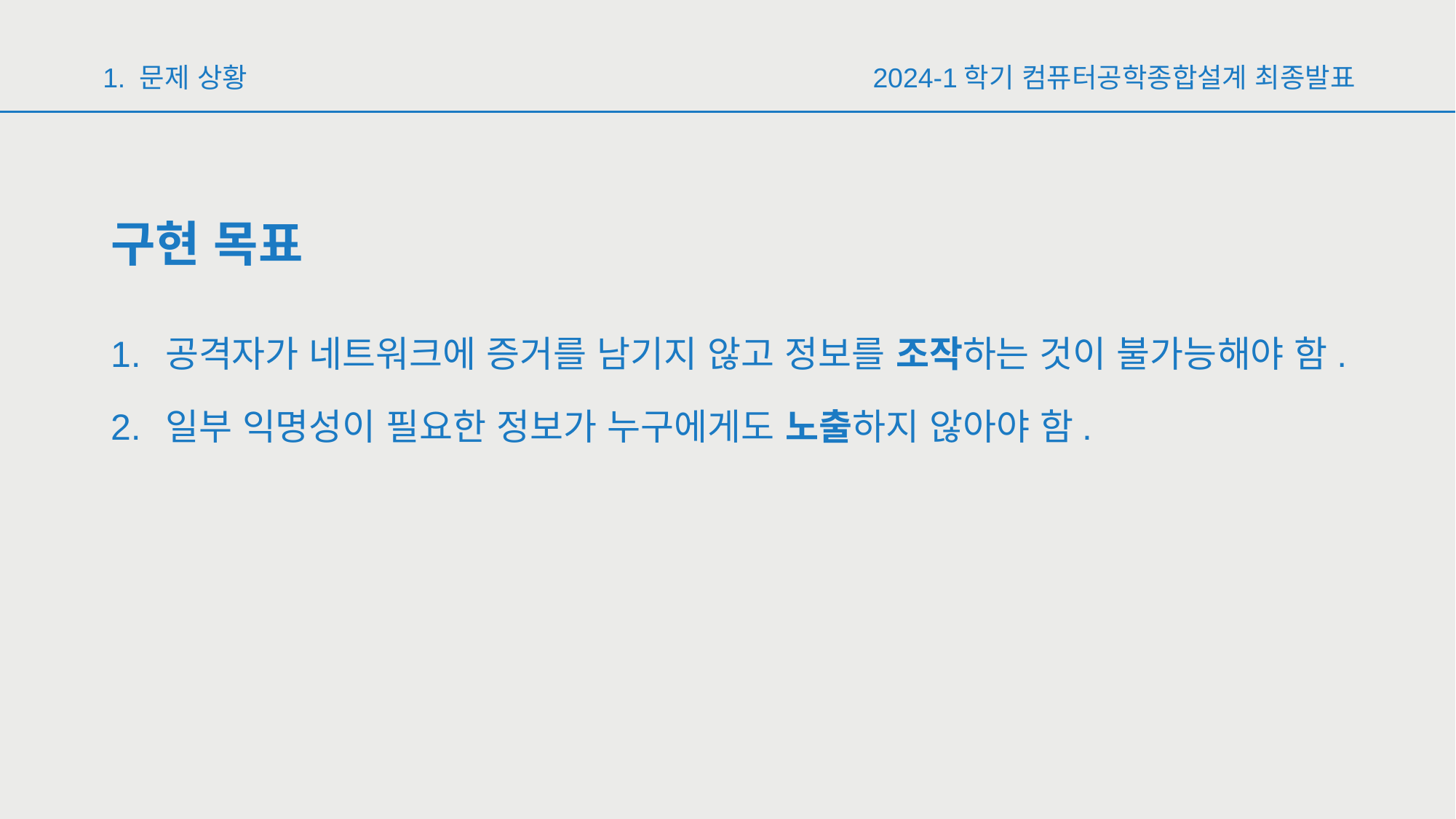

1. 문제 상황
2024-1학기 컴퓨터공학종합설계 최종발표
구현 목표
공격자가 네트워크에 증거를 남기지 않고 정보를 조작하는 것이 불가능해야 함.
일부 익명성이 필요한 정보가 누구에게도 노출하지 않아야 함.